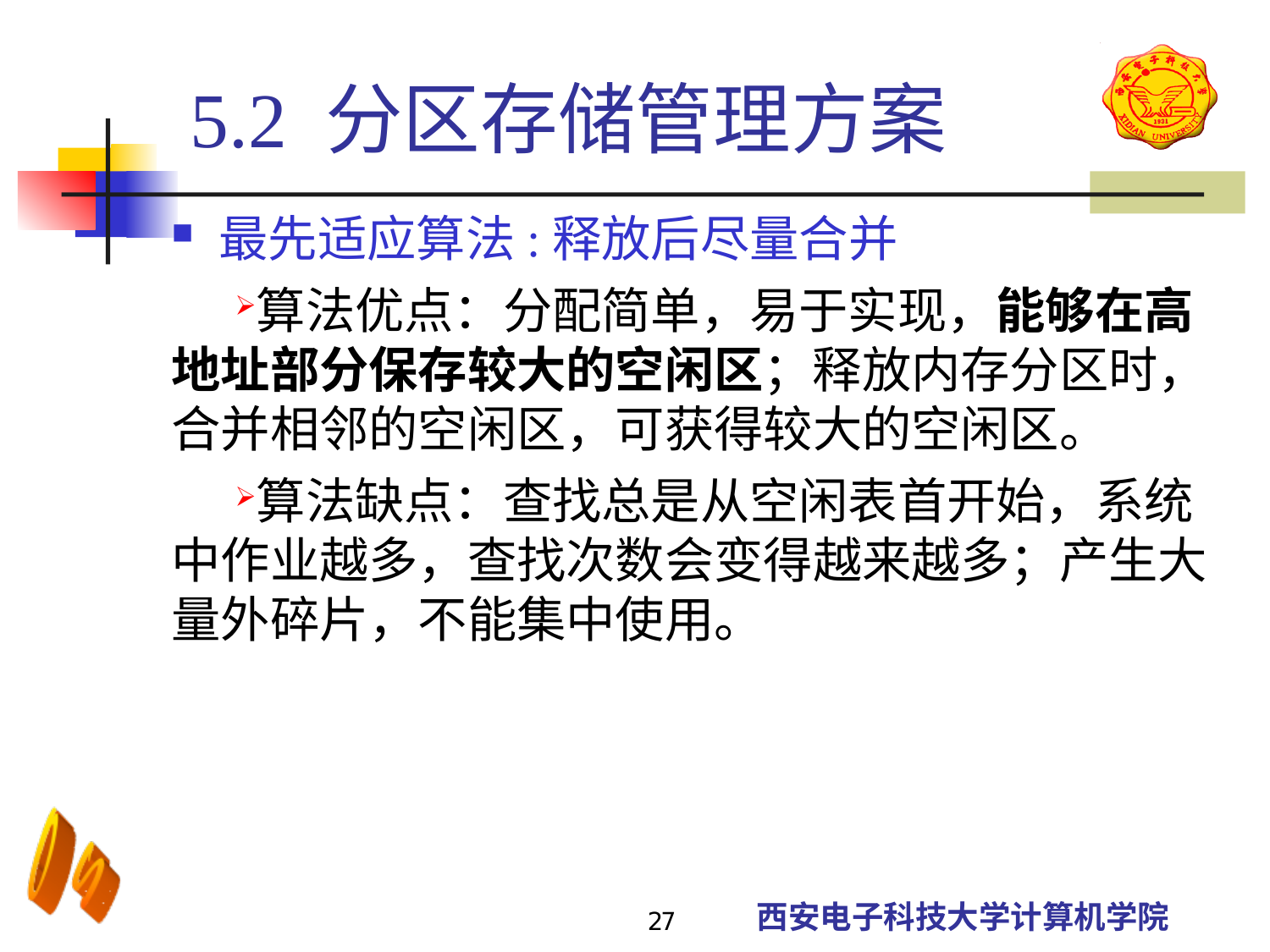

5.2 分区存储管理方案
最先适应算法:释放后尽量合并
算法优点：分配简单，易于实现，能够在高地址部分保存较大的空闲区；释放内存分区时，合并相邻的空闲区，可获得较大的空闲区。
算法缺点：查找总是从空闲表首开始，系统中作业越多，查找次数会变得越来越多；产生大量外碎片，不能集中使用。

27